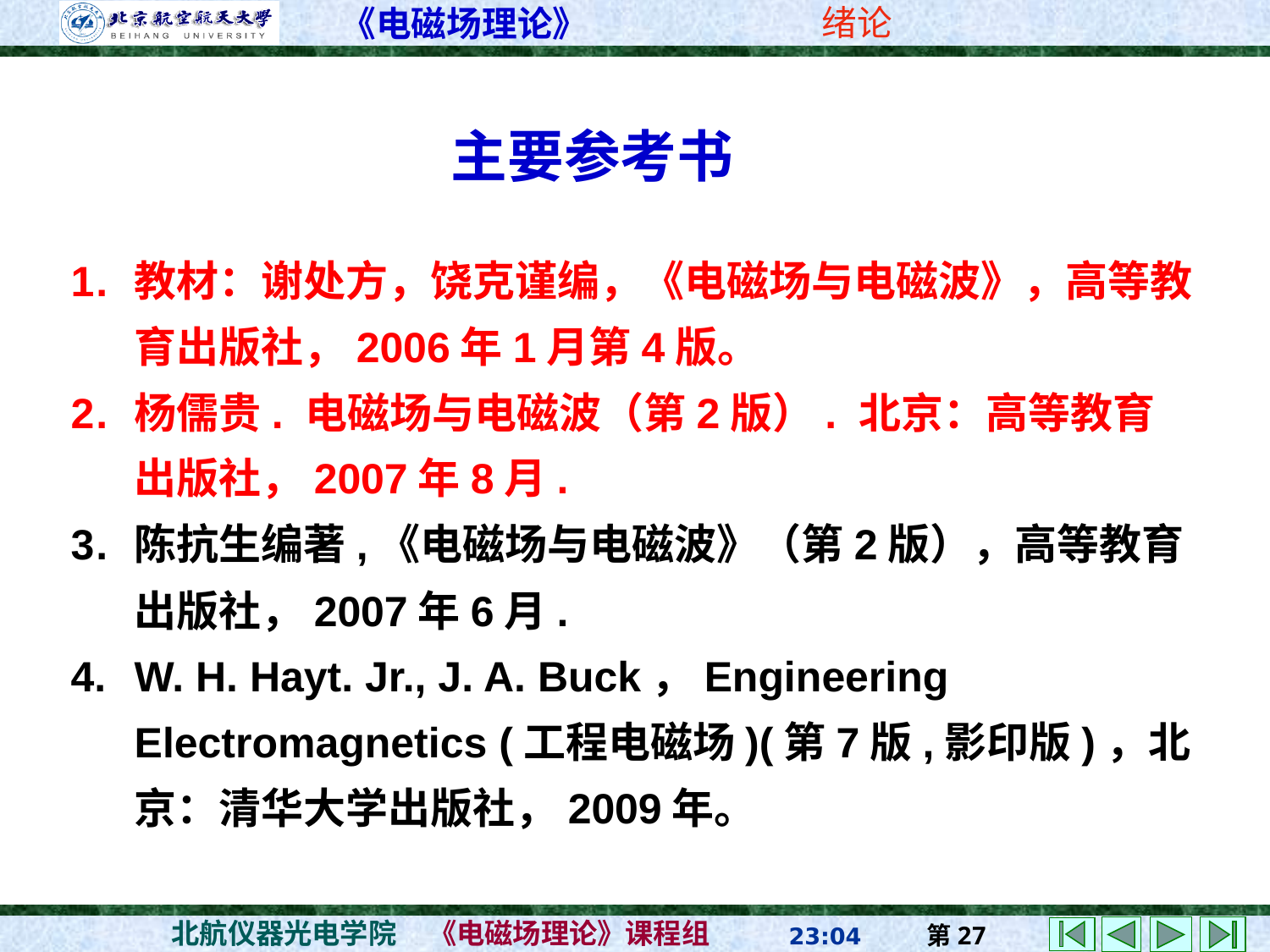

主要参考书
教材：谢处方，饶克谨编，《电磁场与电磁波》，高等教育出版社，2006年1月第4版。
杨儒贵. 电磁场与电磁波（第2版）. 北京：高等教育出版社，2007年8月.
陈抗生编著,《电磁场与电磁波》（第2版），高等教育出版社，2007年6月.
W. H. Hayt. Jr., J. A. Buck，Engineering Electromagnetics (工程电磁场)(第7版,影印版)，北京：清华大学出版社，2009年。